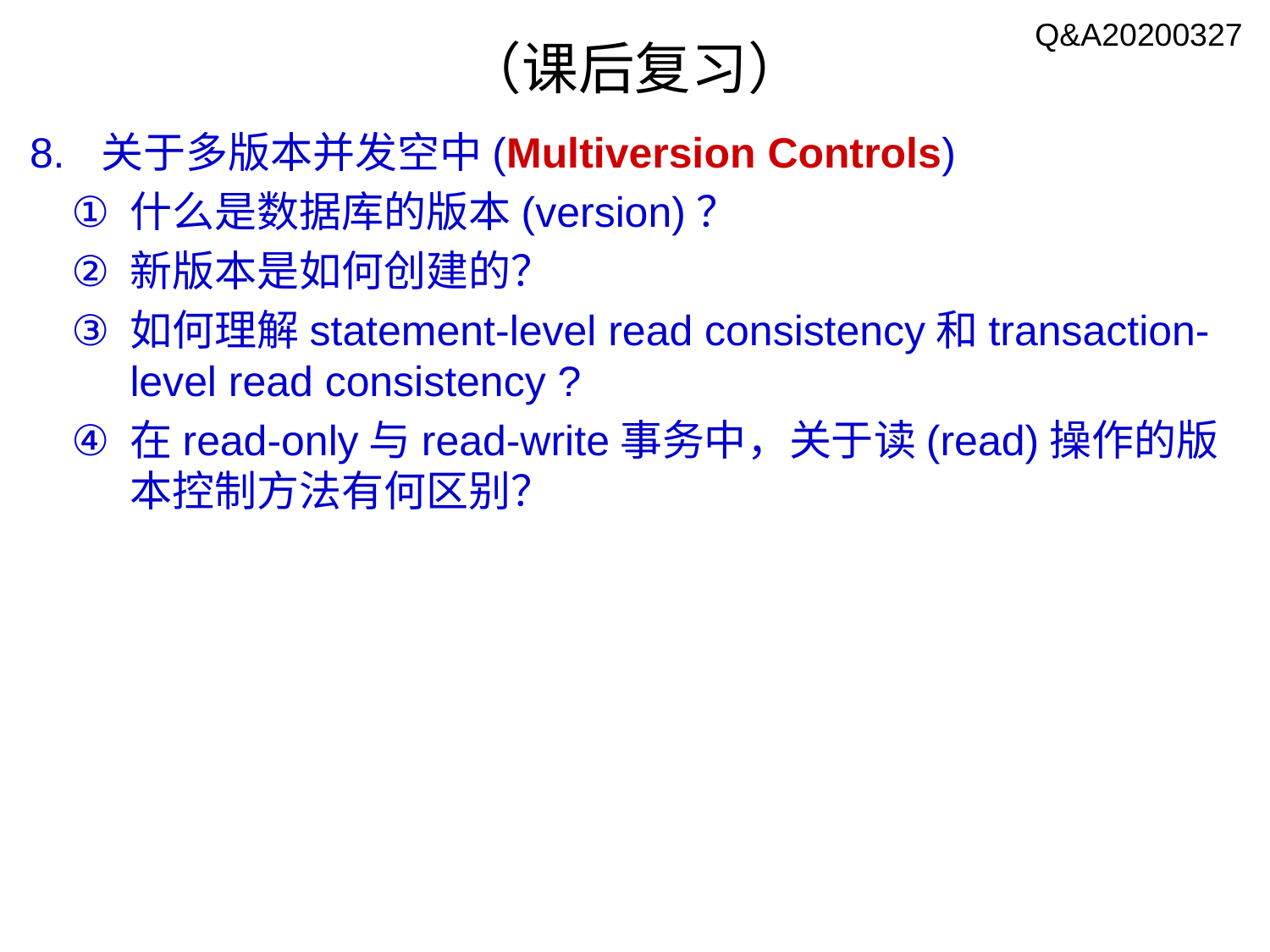

Q&A20200327
# （课后复习）
关于多版本并发空中(Multiversion Controls)
什么是数据库的版本(version)？
新版本是如何创建的？
如何理解statement-level read consistency和transaction-level read consistency ?
在read-only与read-write事务中，关于读(read)操作的版本控制方法有何区别？